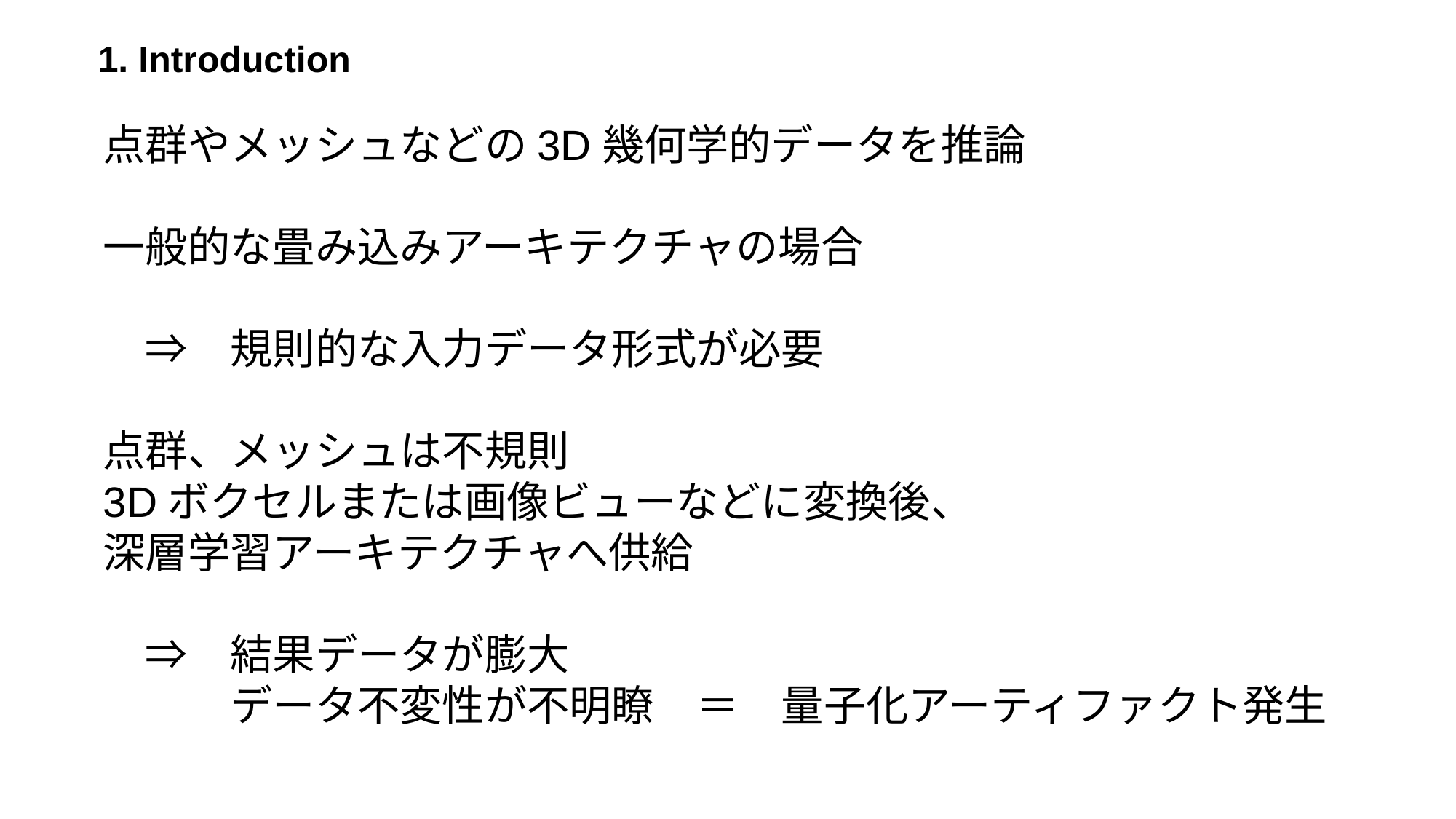

1. Introduction
点群やメッシュなどの3D幾何学的データを推論

一般的な畳み込みアーキテクチャの場合

　⇒　規則的な入力データ形式が必要

点群、メッシュは不規則
3Dボクセルまたは画像ビューなどに変換後、
深層学習アーキテクチャへ供給

　⇒　結果データが膨大
　　　データ不変性が不明瞭　＝　量子化アーティファクト発生